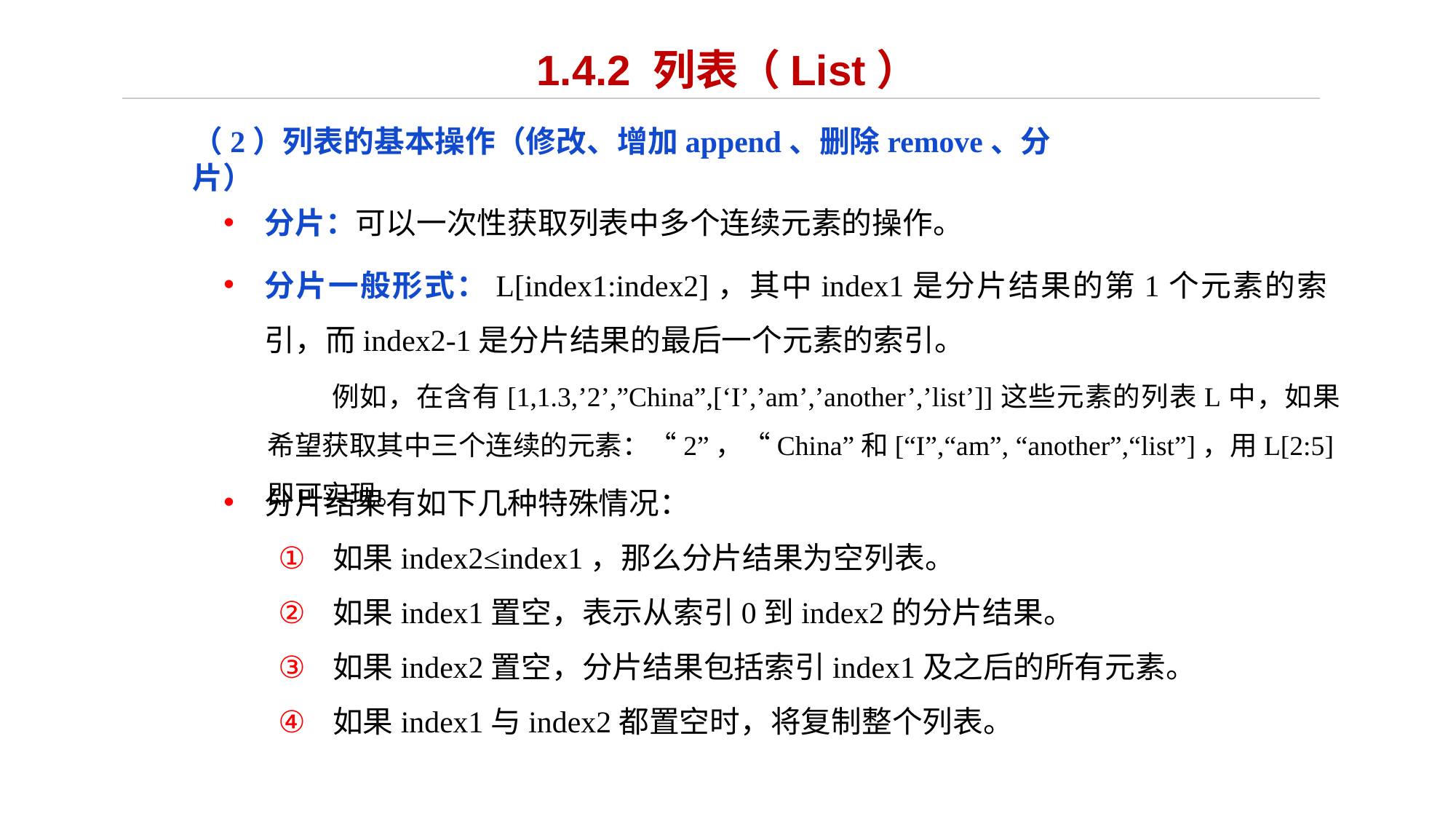

# 1.4.2 列表（List）
（2）列表的基本操作（修改、增加append、删除remove、分片）
分片：可以一次性获取列表中多个连续元素的操作。
分片一般形式：L[index1:index2]，其中index1是分片结果的第1个元素的索引，而index2-1是分片结果的最后一个元素的索引。
        例如，在含有[1,1.3,’2’,”China”,[‘I’,’am’,’another’,’list’]]这些元素的列表L中，如果希望获取其中三个连续的元素：“2”，“China”和[“I”,“am”, “another”,“list”]，用L[2:5]即可实现。
分片结果有如下几种特殊情况：
如果index2≤index1，那么分片结果为空列表。
如果index1置空，表示从索引0到index2的分片结果。
如果index2置空，分片结果包括索引index1及之后的所有元素。
如果index1与index2都置空时，将复制整个列表。